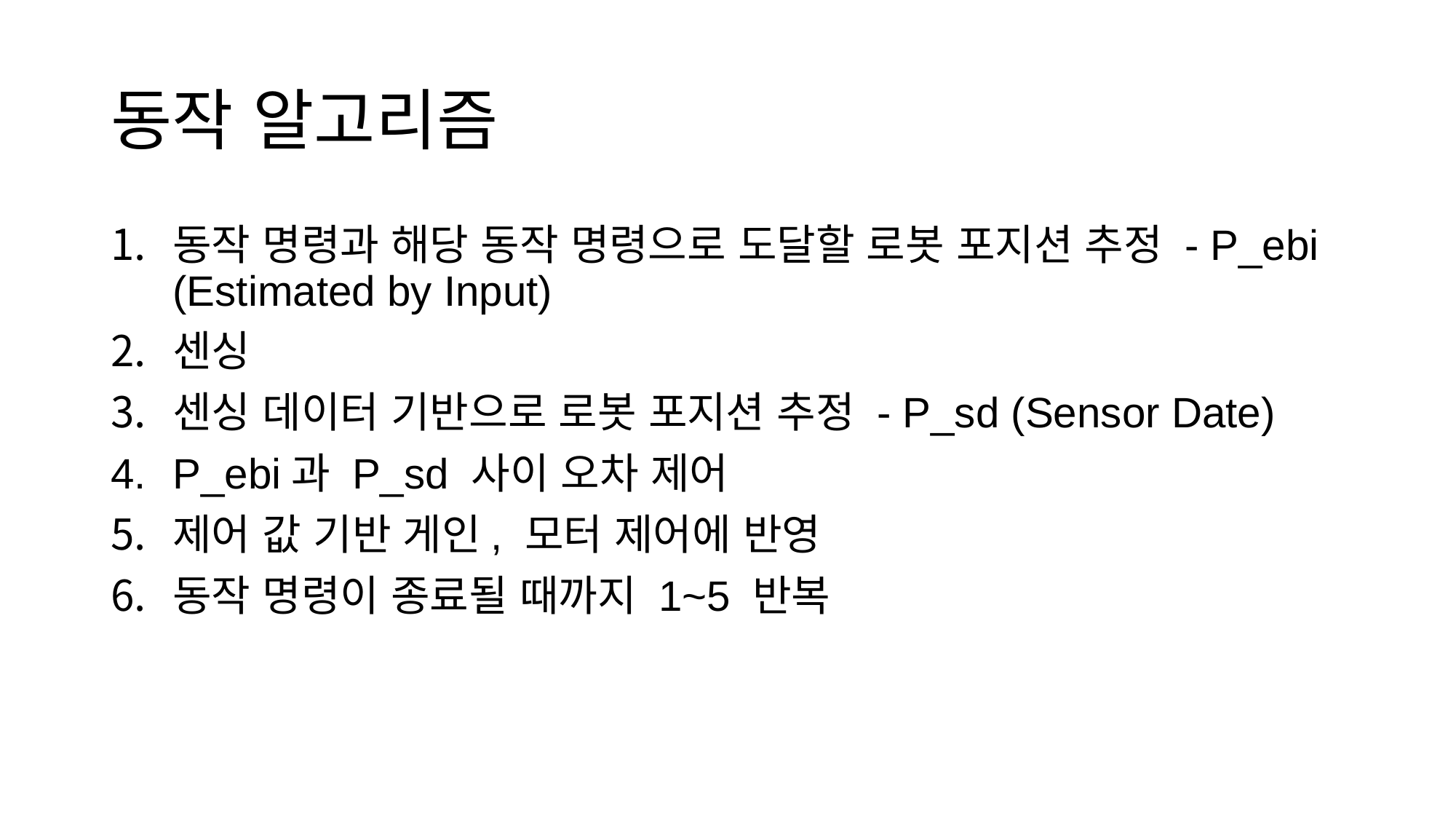

# 동작 알고리즘
동작 명령과 해당 동작 명령으로 도달할 로봇 포지션 추정 - P_ebi (Estimated by Input)
센싱
센싱 데이터 기반으로 로봇 포지션 추정 - P_sd (Sensor Date)
P_ebi과 P_sd 사이 오차 제어
제어 값 기반 게인, 모터 제어에 반영
동작 명령이 종료될 때까지 1~5 반복